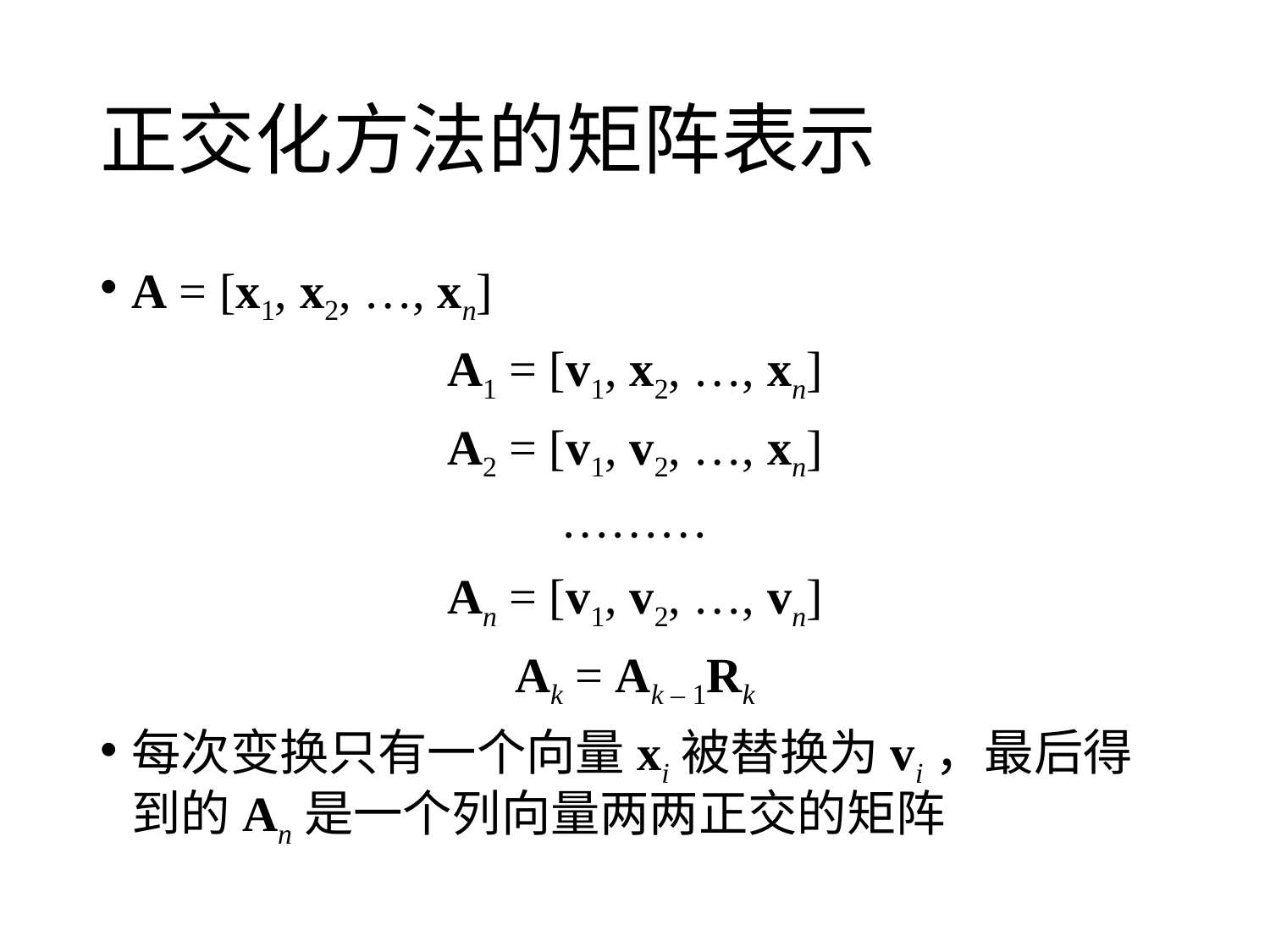

# 正交化方法的矩阵表示
A = [x1, x2, …, xn]
A1 = [v1, x2, …, xn]
A2 = [v1, v2, …, xn]
………
An = [v1, v2, …, vn]
Ak = Ak – 1Rk
每次变换只有一个向量xi被替换为vi，最后得到的An是一个列向量两两正交的矩阵